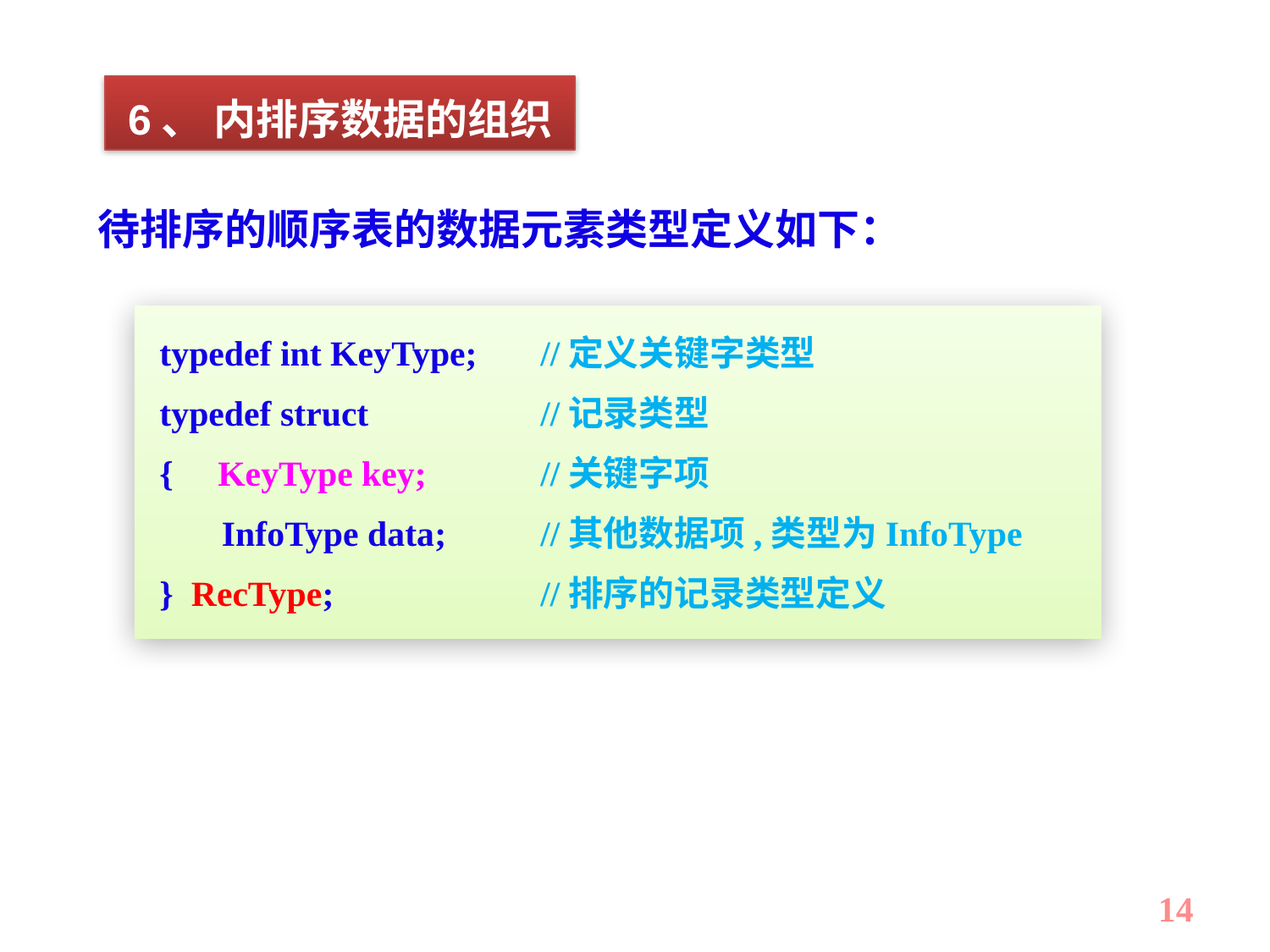

6、 内排序数据的组织
 待排序的顺序表的数据元素类型定义如下：
typedef int KeyType;    	//定义关键字类型
typedef struct          	//记录类型
{     KeyType key;         	//关键字项
       InfoType data;       	//其他数据项,类型为InfoType
}  RecType;	            	//排序的记录类型定义
14